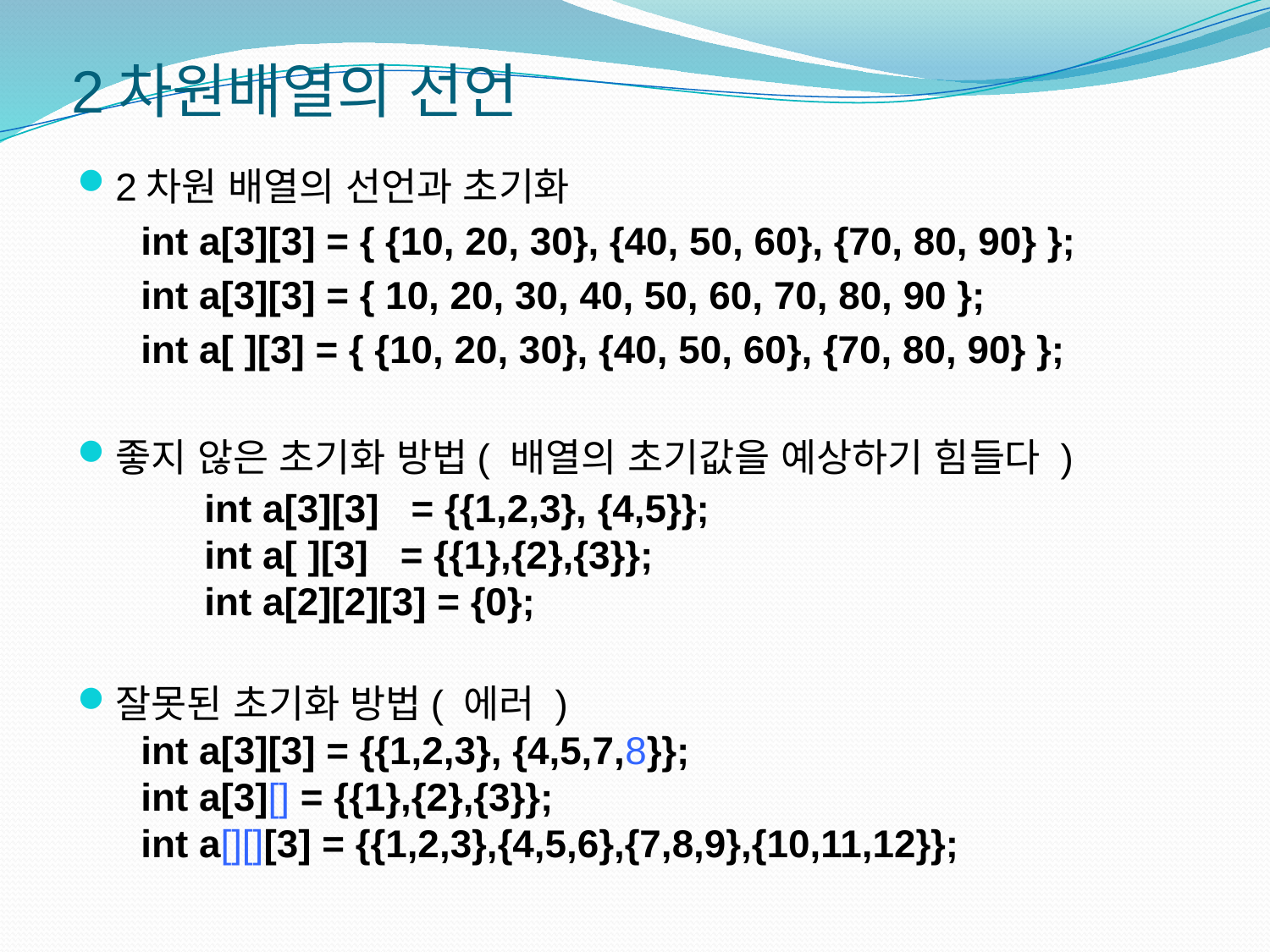

2차원배열의 선언

2차원 배열의 선언과 초기화
int a[3][3] = { {10, 20, 30}, {40, 50, 60}, {70, 80, 90} };
int a[3][3] = { 10, 20, 30, 40, 50, 60, 70, 80, 90 };
int a[ ][3] = { {10, 20, 30}, {40, 50, 60}, {70, 80, 90} };

좋지 않은 초기화 방법( 배열의 초기값을 예상하기 힘들다 )
	int a[3][3]   = {{1,2,3}, {4,5}};
	int a[ ][3]   = {{1},{2},{3}};
	int a[2][2][3] = {0};

잘못된 초기화 방법( 에러 )
int a[3][3] = {{1,2,3}, {4,5,7,8}};
int a[3][] = {{1},{2},{3}};
int a[][][3] = {{1,2,3},{4,5,6},{7,8,9},{10,11,12}};